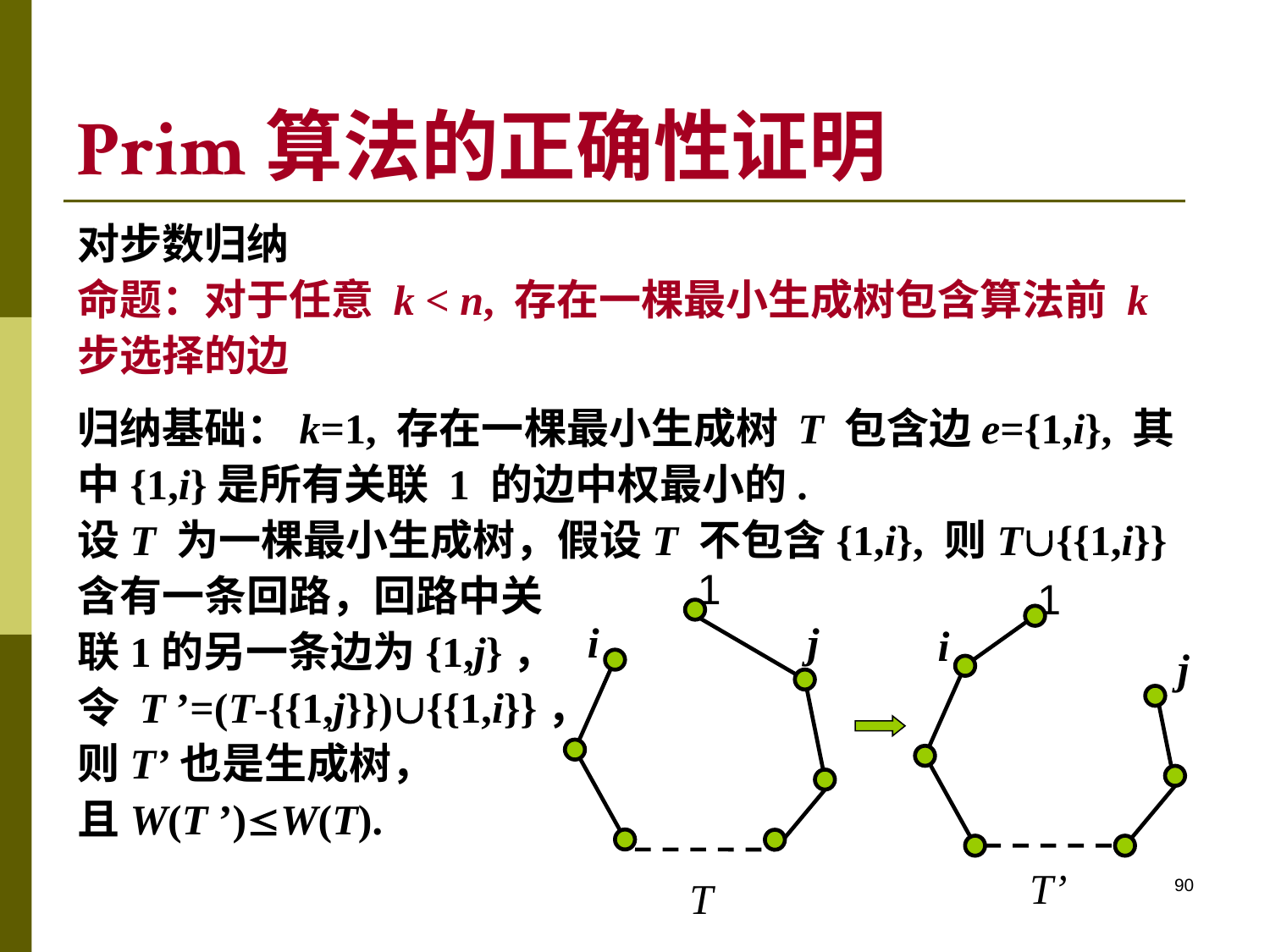

# Prim算法的正确性证明
对步数归纳
命题：对于任意 k < n, 存在一棵最小生成树包含算法前 k 步选择的边
归纳基础：k=1, 存在一棵最小生成树 T 包含边e={1,i}, 其中{1,i}是所有关联 1 的边中权最小的.
设T 为一棵最小生成树，假设T 不包含{1,i}, 则T∪{{1,i}}含有一条回路，回路中关
联1的另一条边为{1,j}，
令 T ’=(T-{{1,j}})∪{{1,i}}，
则T’也是生成树，
且W(T ’)≤W(T).
1

i
j

T
1

i

j
T’

90